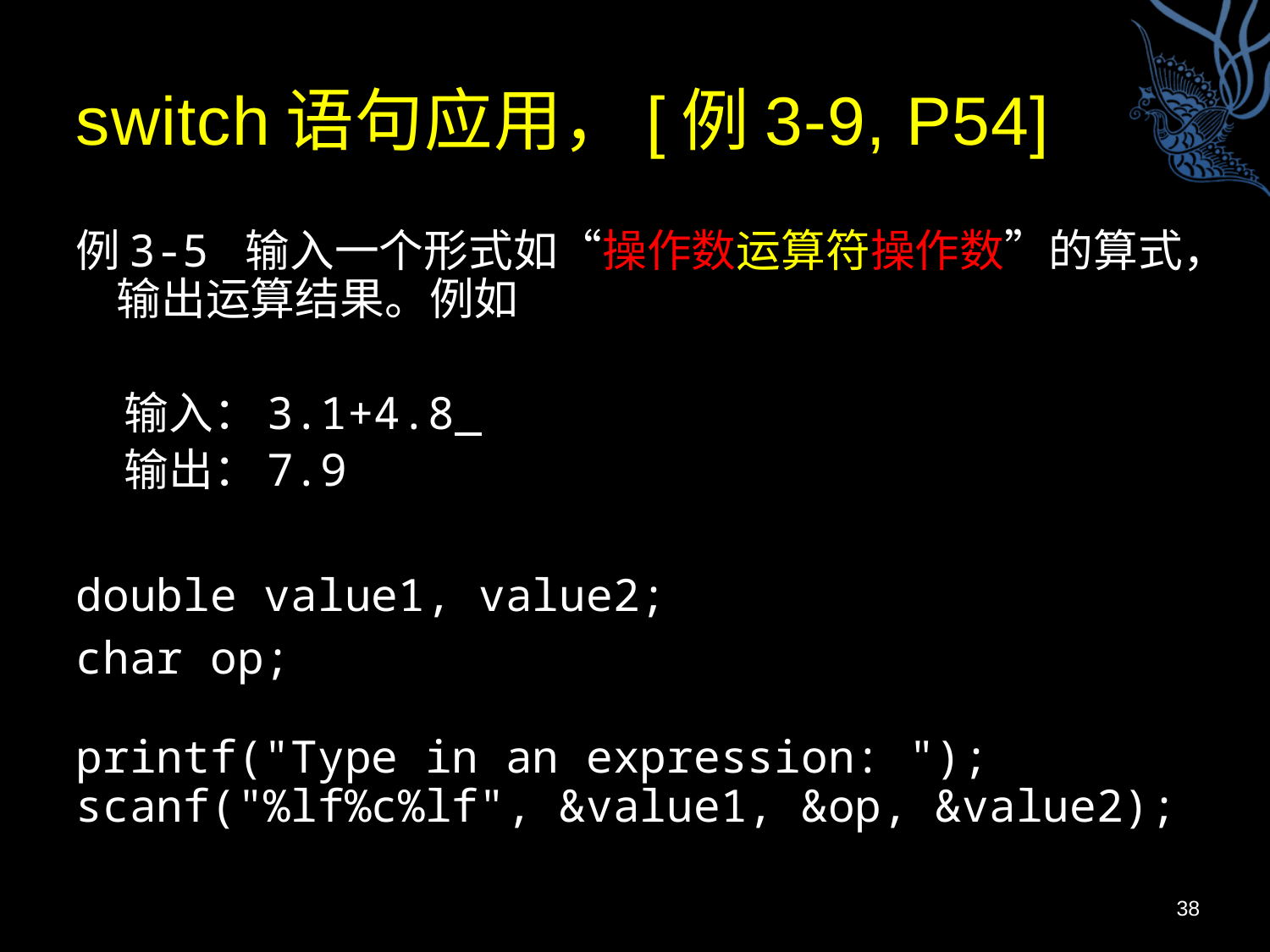

# switch语句应用，[例3-9, P54]
例3-5 输入一个形式如“操作数运算符操作数”的算式，输出运算结果。例如

    输入：3.1+4.8
    输出：7.9

double value1, value2;
char op;

printf("Type in an expression: ");
scanf("%lf%c%lf", &value1, &op, &value2);

38